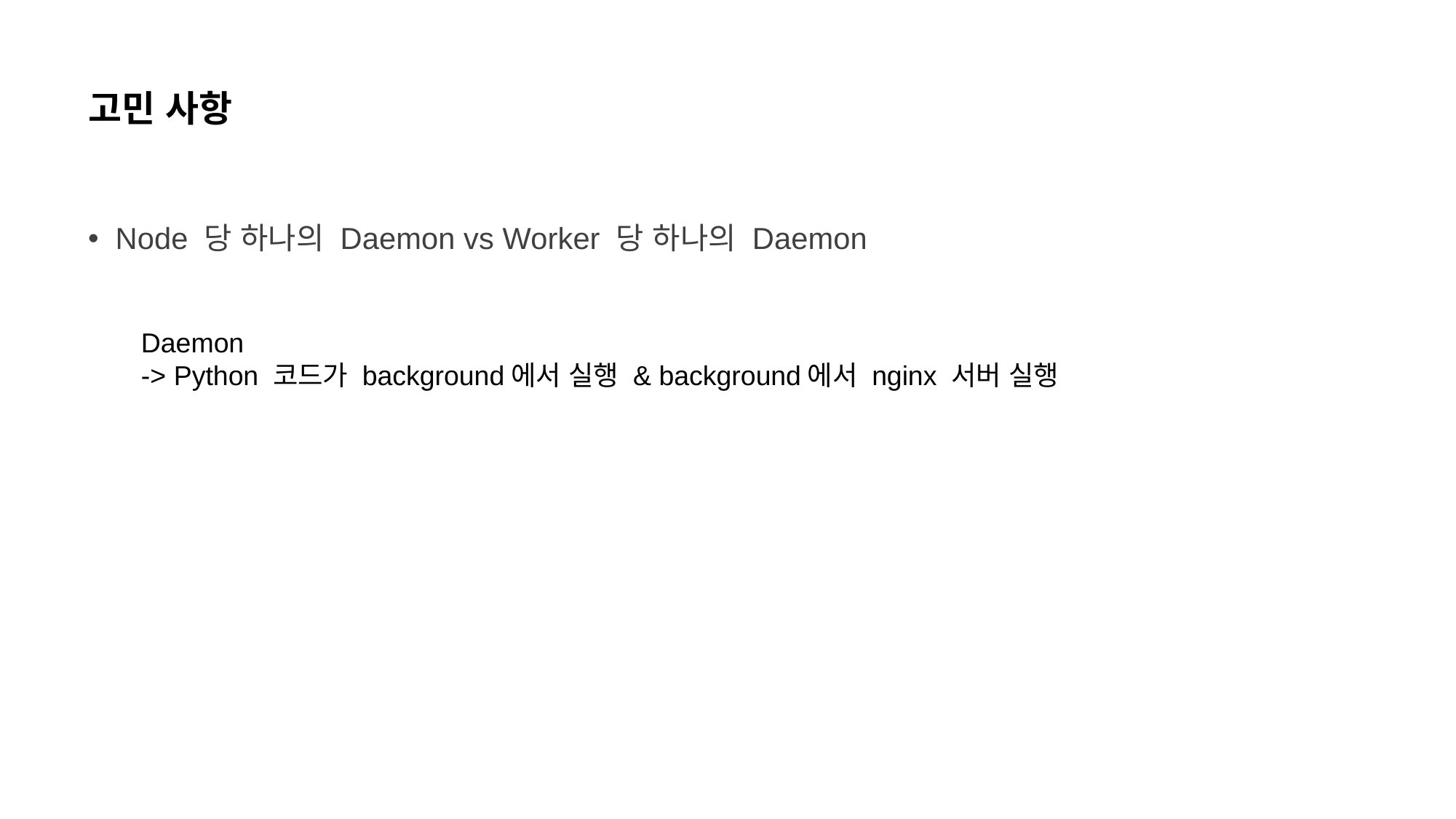

# 고민 사항
Node 당 하나의 Daemon vs Worker 당 하나의 Daemon
Daemon
-> Python 코드가 background에서 실행 & background에서 nginx 서버 실행